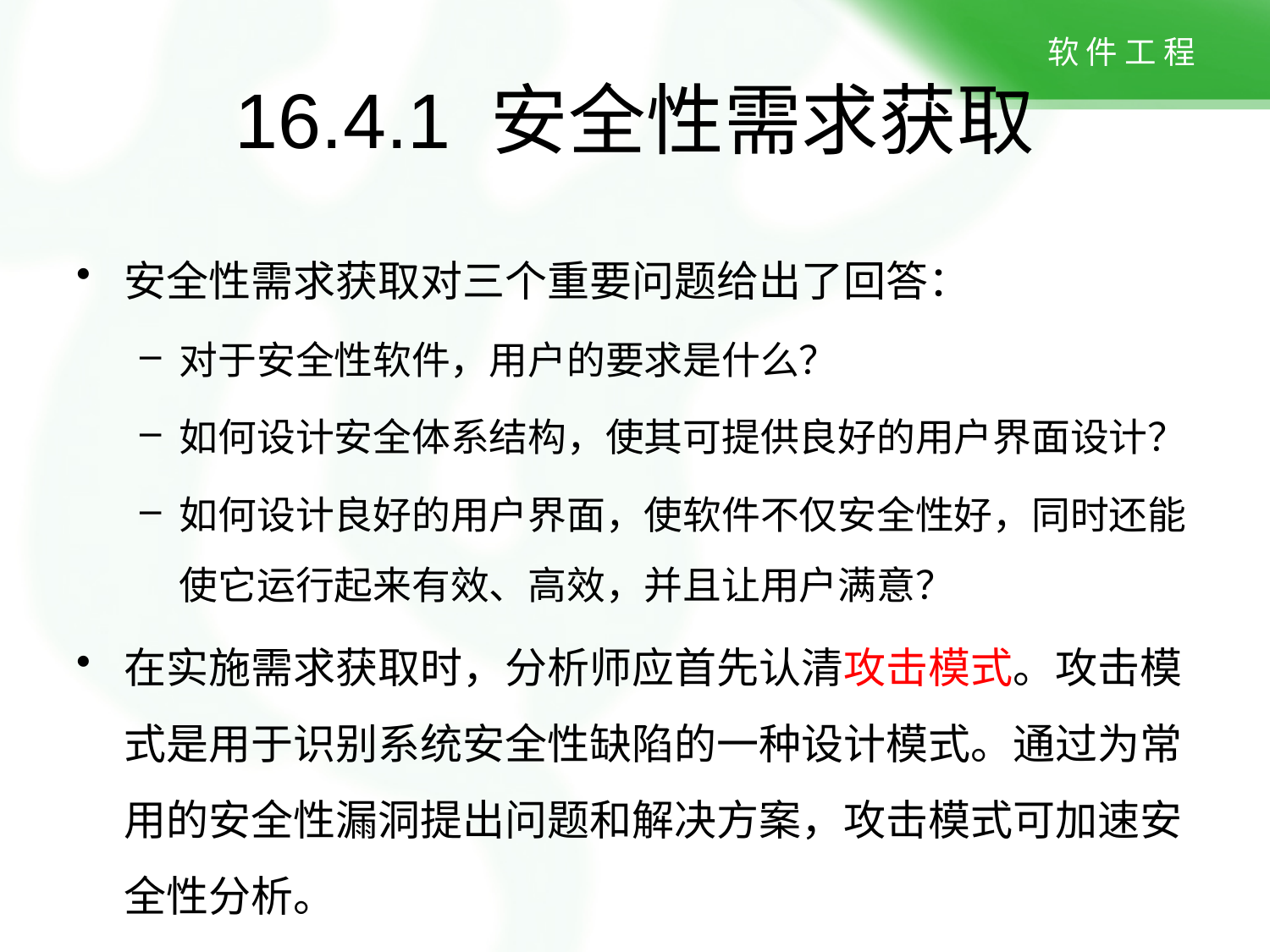

# 16.4.1 安全性需求获取
安全性需求获取对三个重要问题给出了回答：
对于安全性软件，用户的要求是什么？
如何设计安全体系结构，使其可提供良好的用户界面设计？
如何设计良好的用户界面，使软件不仅安全性好，同时还能使它运行起来有效、高效，并且让用户满意？
在实施需求获取时，分析师应首先认清攻击模式。攻击模式是用于识别系统安全性缺陷的一种设计模式。通过为常用的安全性漏洞提出问题和解决方案，攻击模式可加速安全性分析。